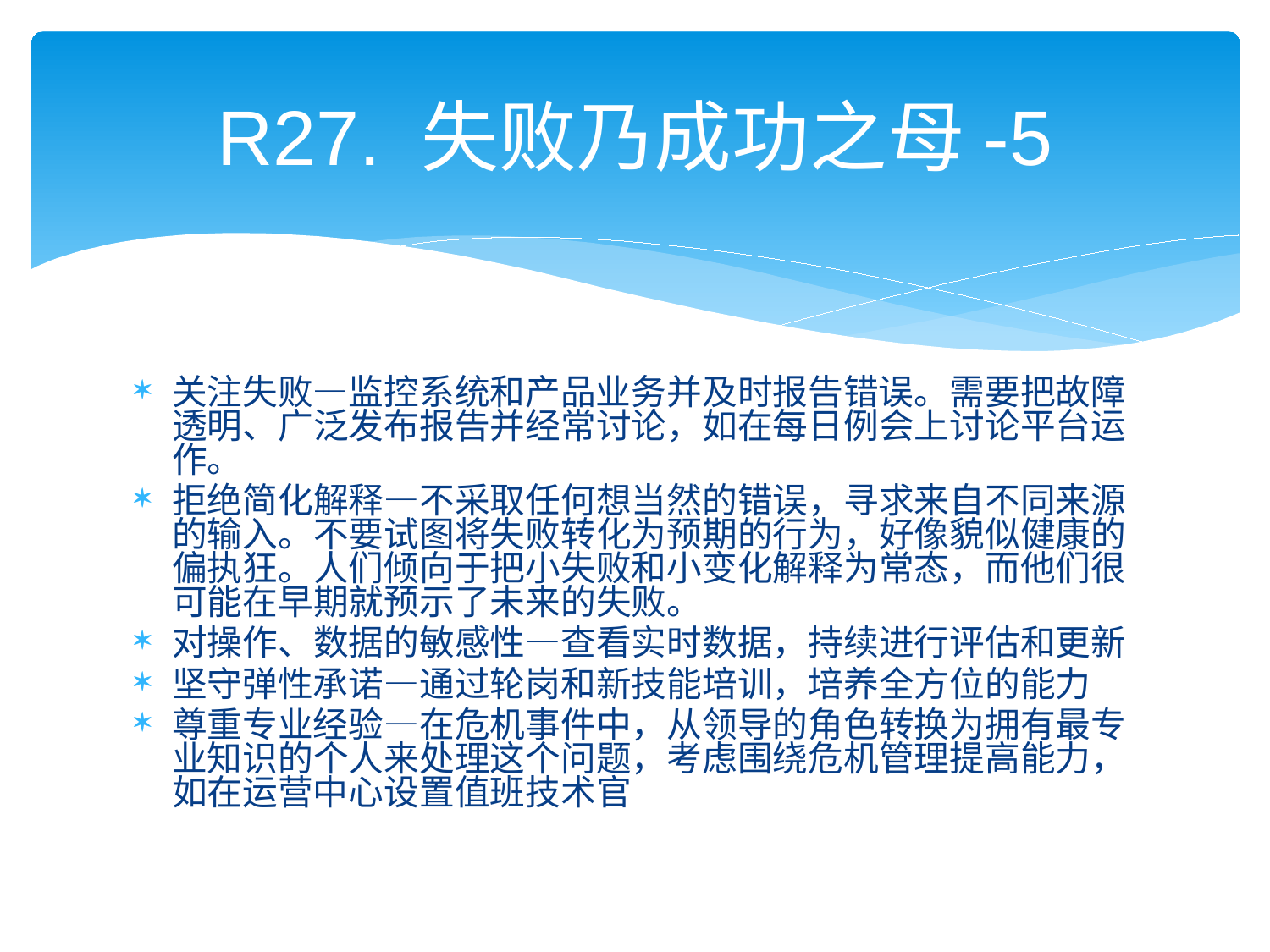

# R27. 失败乃成功之母-5
关注失败—监控系统和产品业务并及时报告错误。需要把故障透明、广泛发布报告并经常讨论，如在每日例会上讨论平台运作。
拒绝简化解释—不采取任何想当然的错误，寻求来自不同来源的输入。不要试图将失败转化为预期的行为，好像貌似健康的偏执狂。人们倾向于把小失败和小变化解释为常态，而他们很可能在早期就预示了未来的失败。
对操作、数据的敏感性—查看实时数据，持续进行评估和更新
坚守弹性承诺—通过轮岗和新技能培训，培养全方位的能力
尊重专业经验—在危机事件中，从领导的角色转换为拥有最专业知识的个人来处理这个问题，考虑围绕危机管理提高能力，如在运营中心设置值班技术官